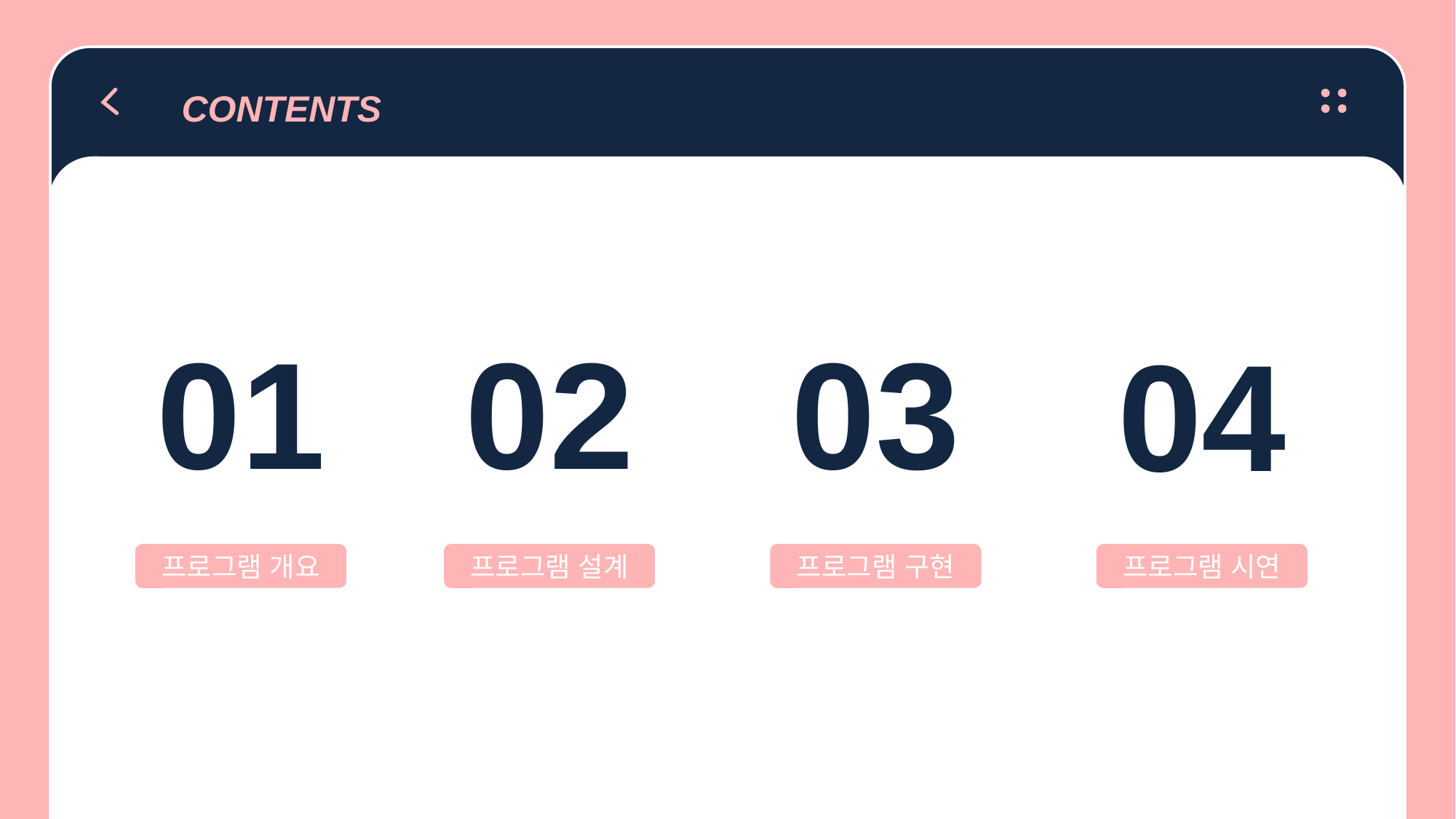

CONTENTS

01
02
03
04
프로그램 개요
프로그램 설계
프로그램 구현
프로그램 시연